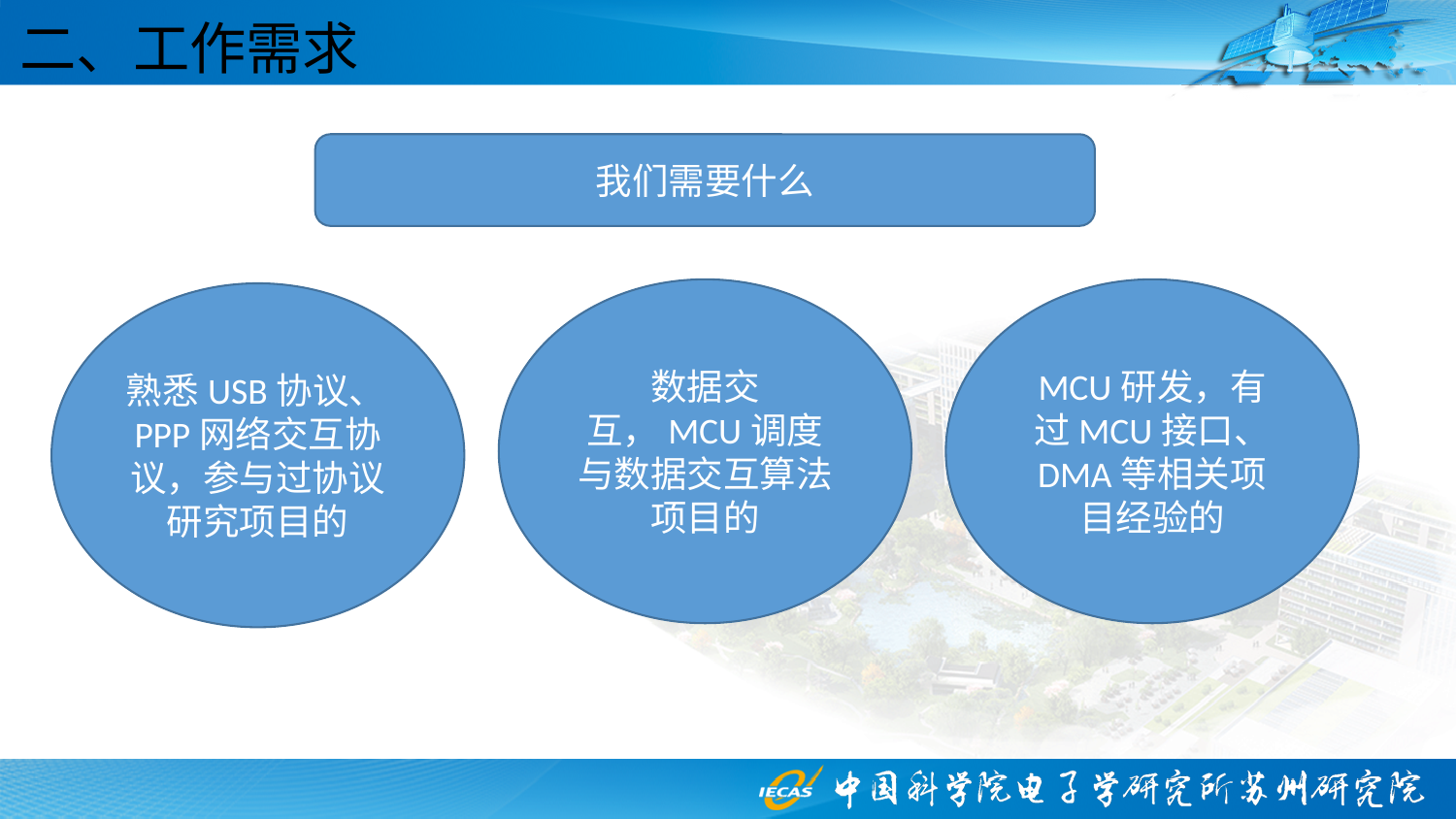

二、工作需求
我们需要什么
数据交互，MCU调度与数据交互算法项目的
MCU研发，有过MCU接口、
DMA等相关项目经验的
熟悉USB协议、PPP网络交互协议，参与过协议研究项目的